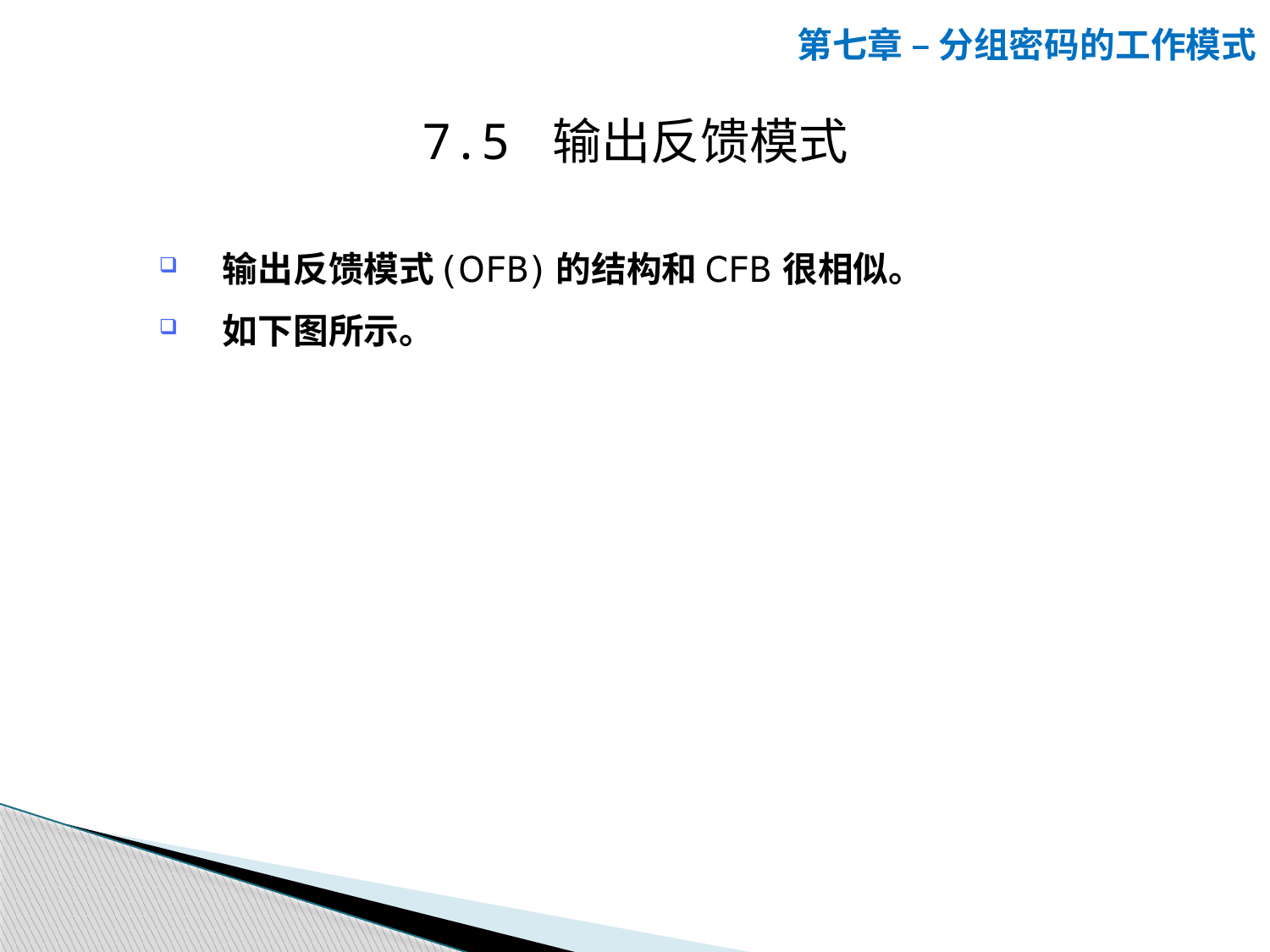

第七章 – 分组密码的工作模式
7.5 输出反馈模式
输出反馈模式(OFB)的结构和CFB很相似。
如下图所示。